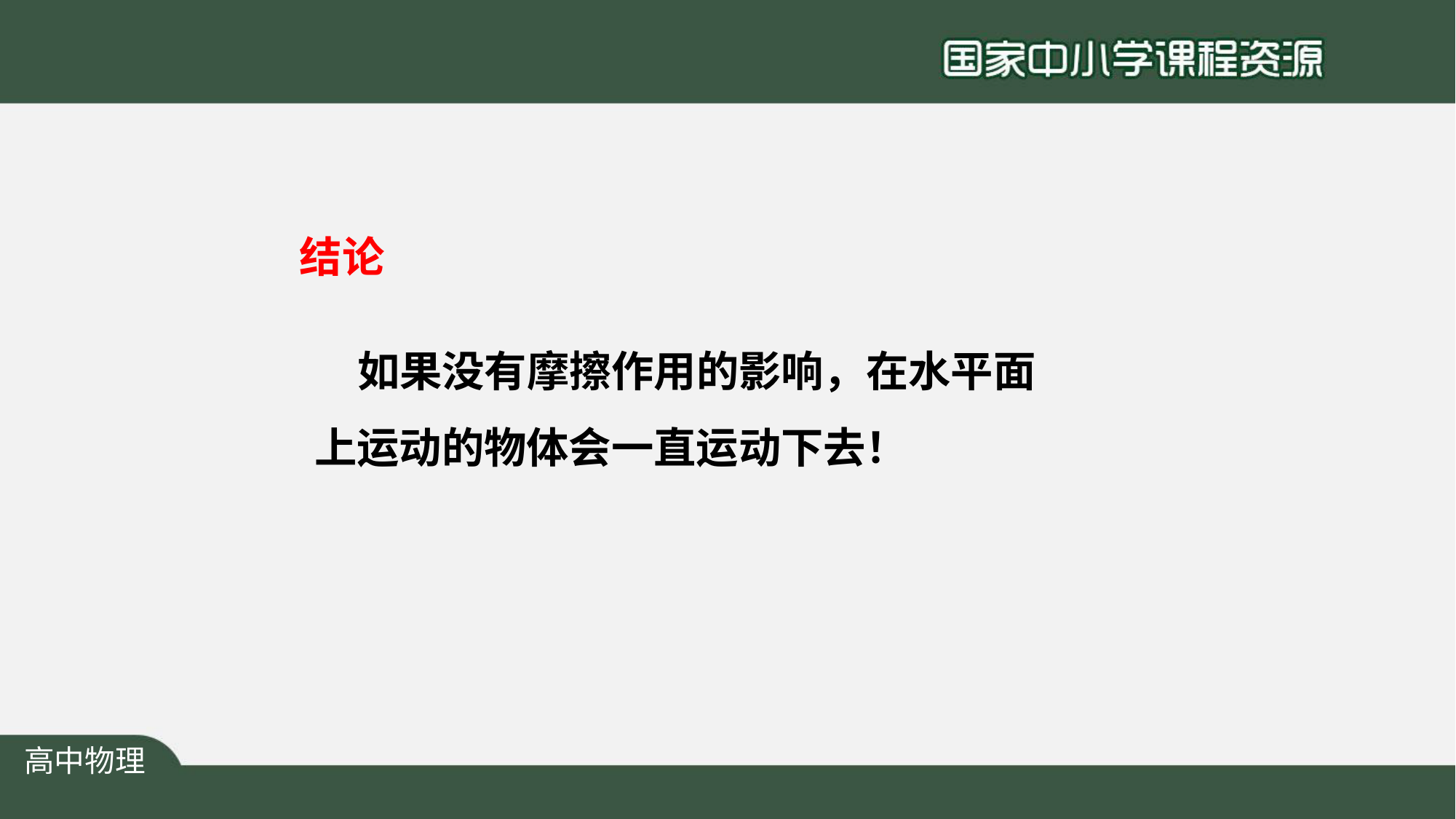

结论
如果没有摩擦作用的影响，在水平面 上运动的物体会一直运动下去！
高中物理